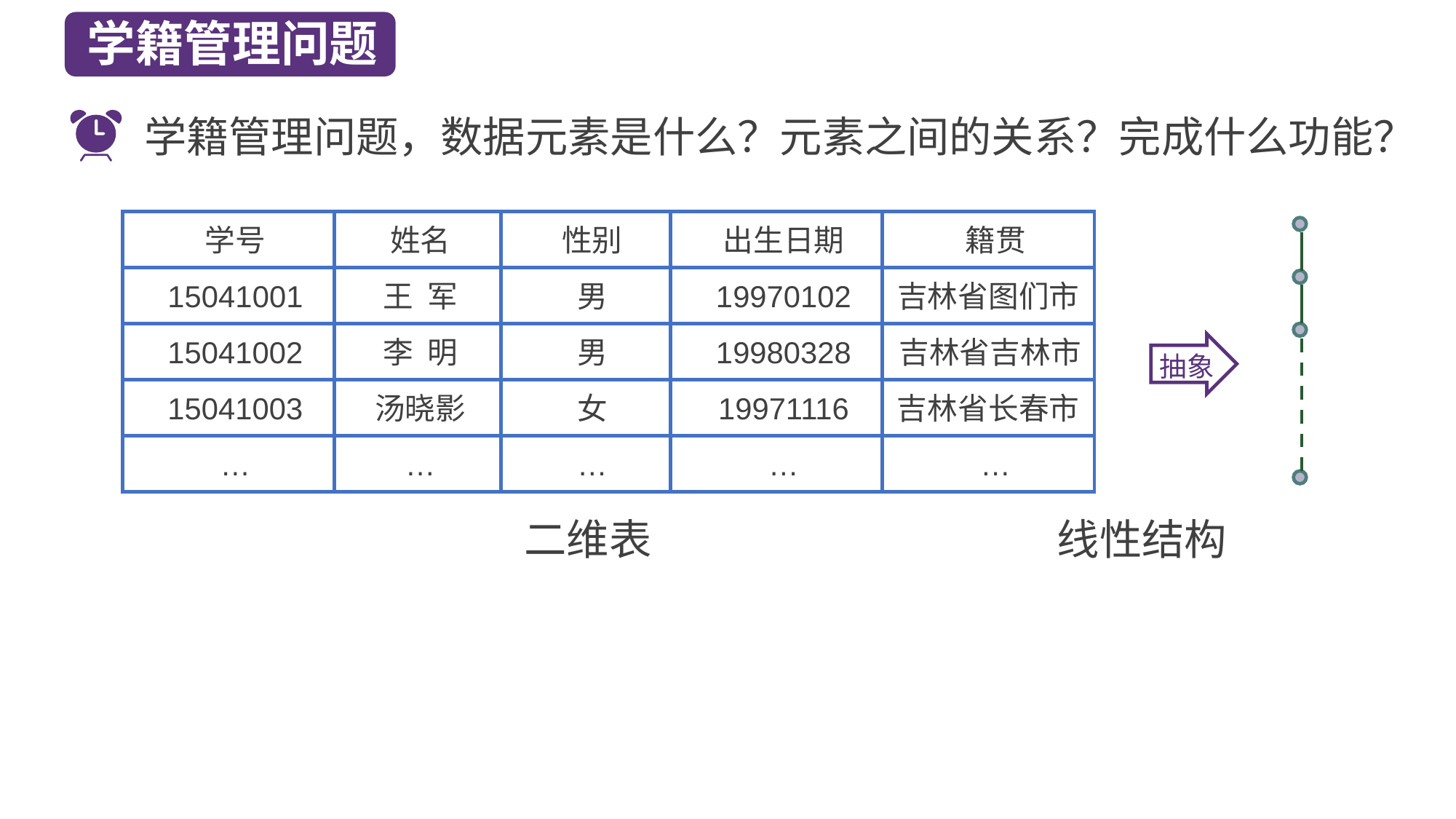

学籍管理问题

学籍管理问题，数据元素是什么？元素之间的关系？完成什么功能？

学号

姓名

性别

出生日期

籍贯

15041001

王  军

男

19970102
吉林省图们市

15041002

李  明

男

19980328

吉林省吉林市

15041003

汤晓影

女

19971116
吉林省长春市

…

…

…

…

…

抽象
二维表                                           线性结构
Page  01